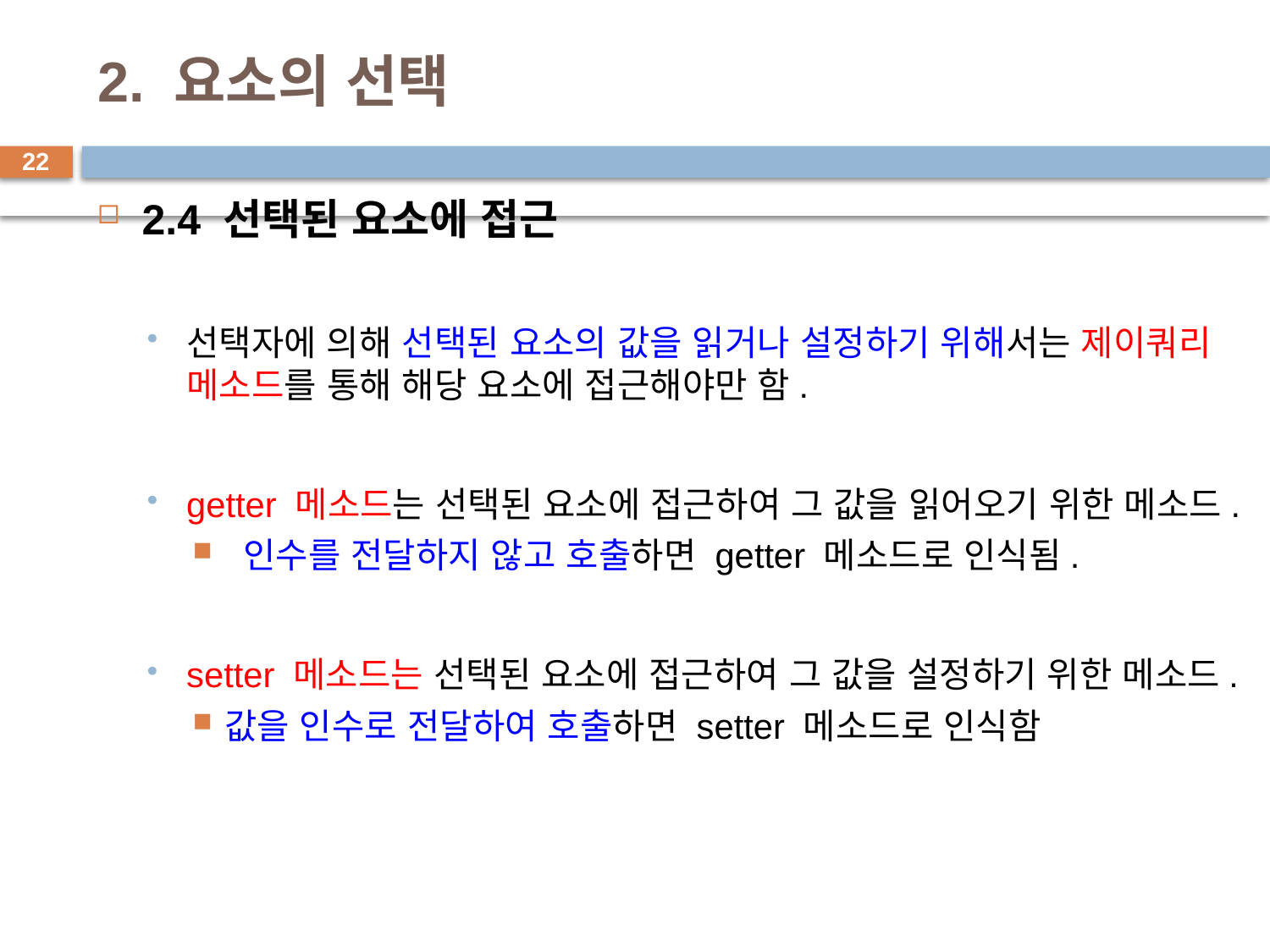

# 2. 요소의 선택
22
2.4 선택된 요소에 접근

선택자에 의해 선택된 요소의 값을 읽거나 설정하기 위해서는 제이쿼리 메소드를 통해 해당 요소에 접근해야만 함.

getter 메소드는 선택된 요소에 접근하여 그 값을 읽어오기 위한 메소드.
 인수를 전달하지 않고 호출하면 getter 메소드로 인식됨.

setter 메소드는 선택된 요소에 접근하여 그 값을 설정하기 위한 메소드.
값을 인수로 전달하여 호출하면 setter 메소드로 인식함